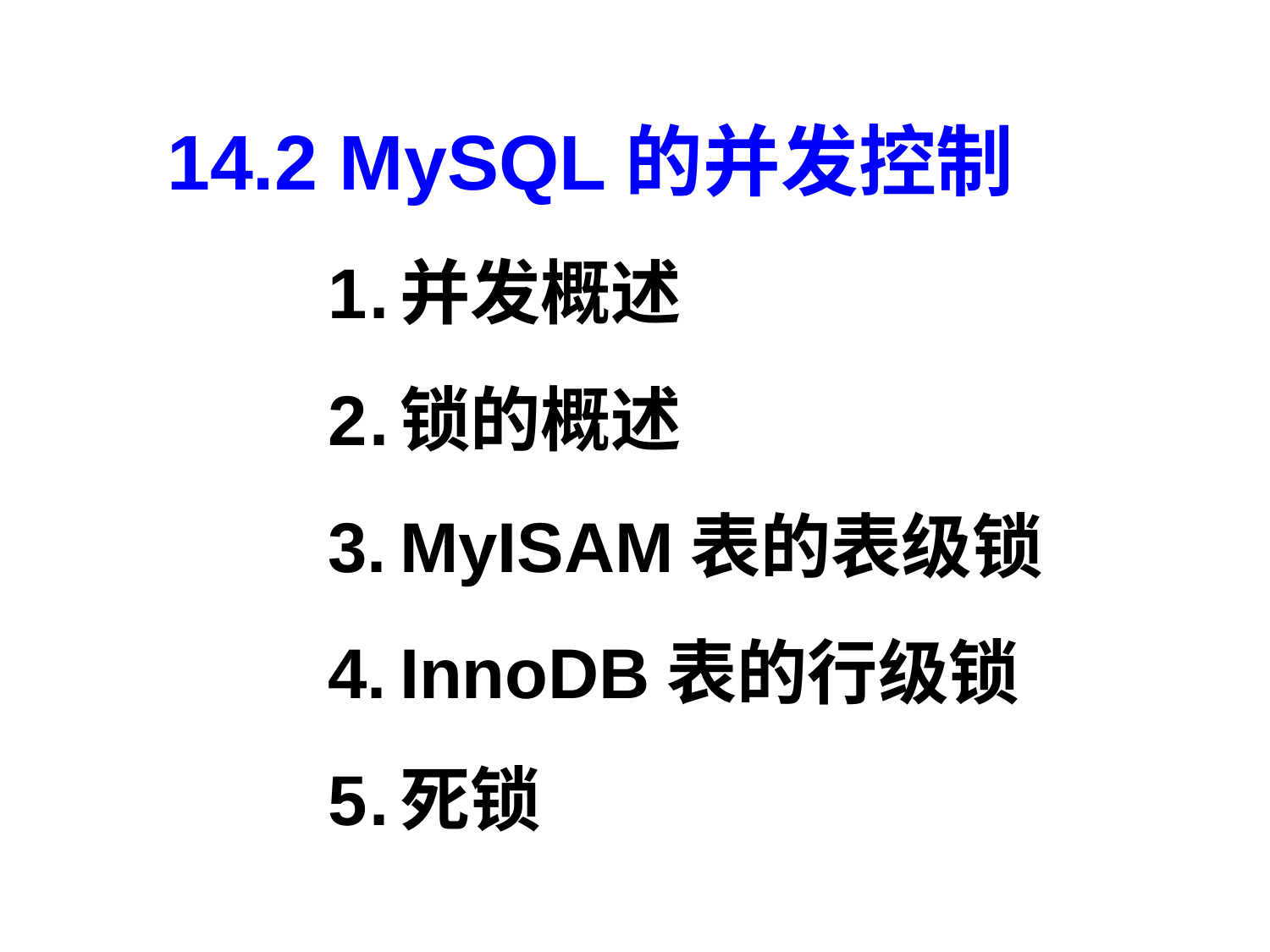

14.2 MySQL的并发控制
并发概述
锁的概述
MyISAM表的表级锁
InnoDB表的行级锁
死锁